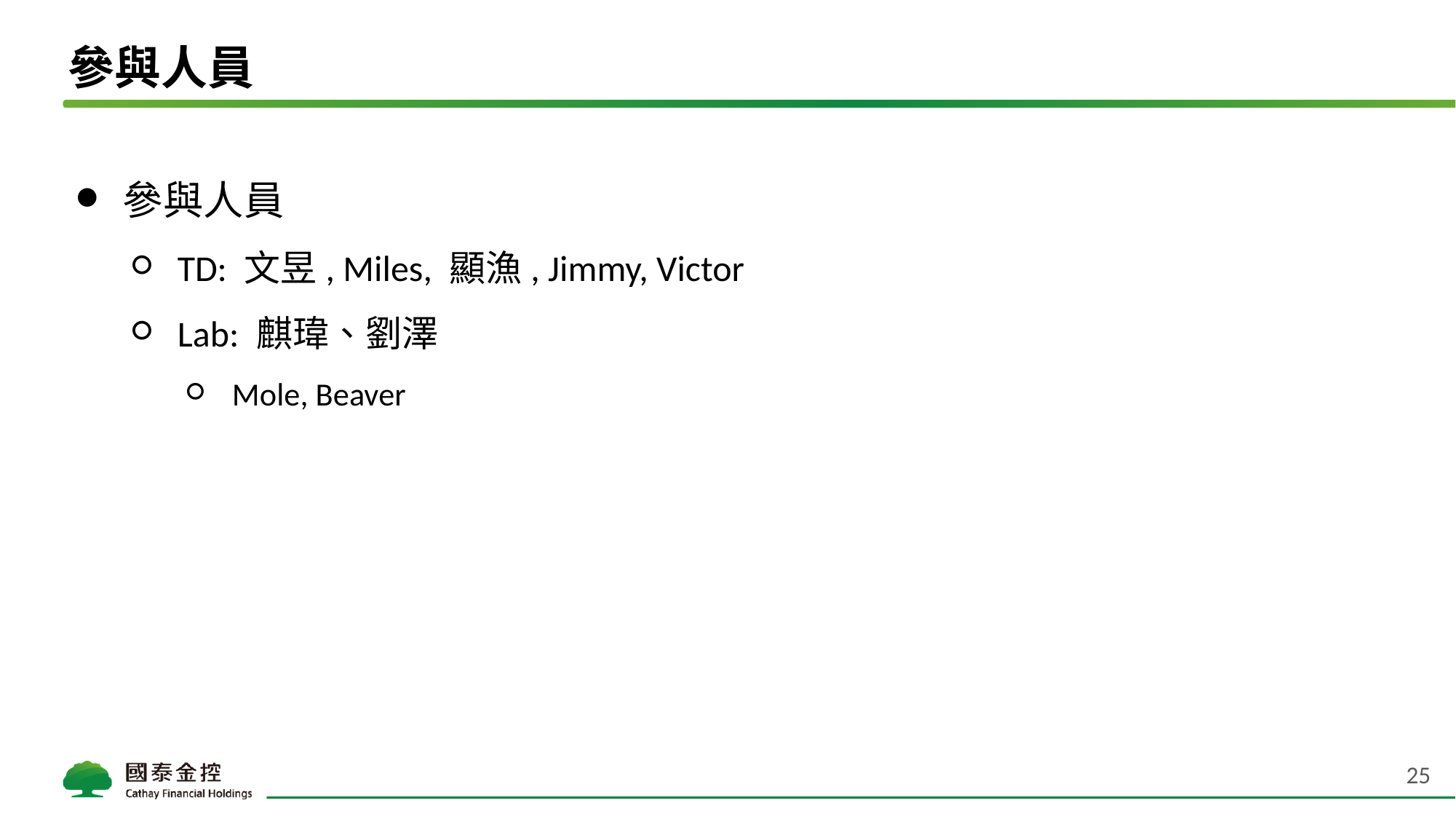

# 參與人員
參與人員
TD: 文昱, Miles, 顯漁, Jimmy, Victor
Lab: 麒瑋、劉澤
Mole, Beaver